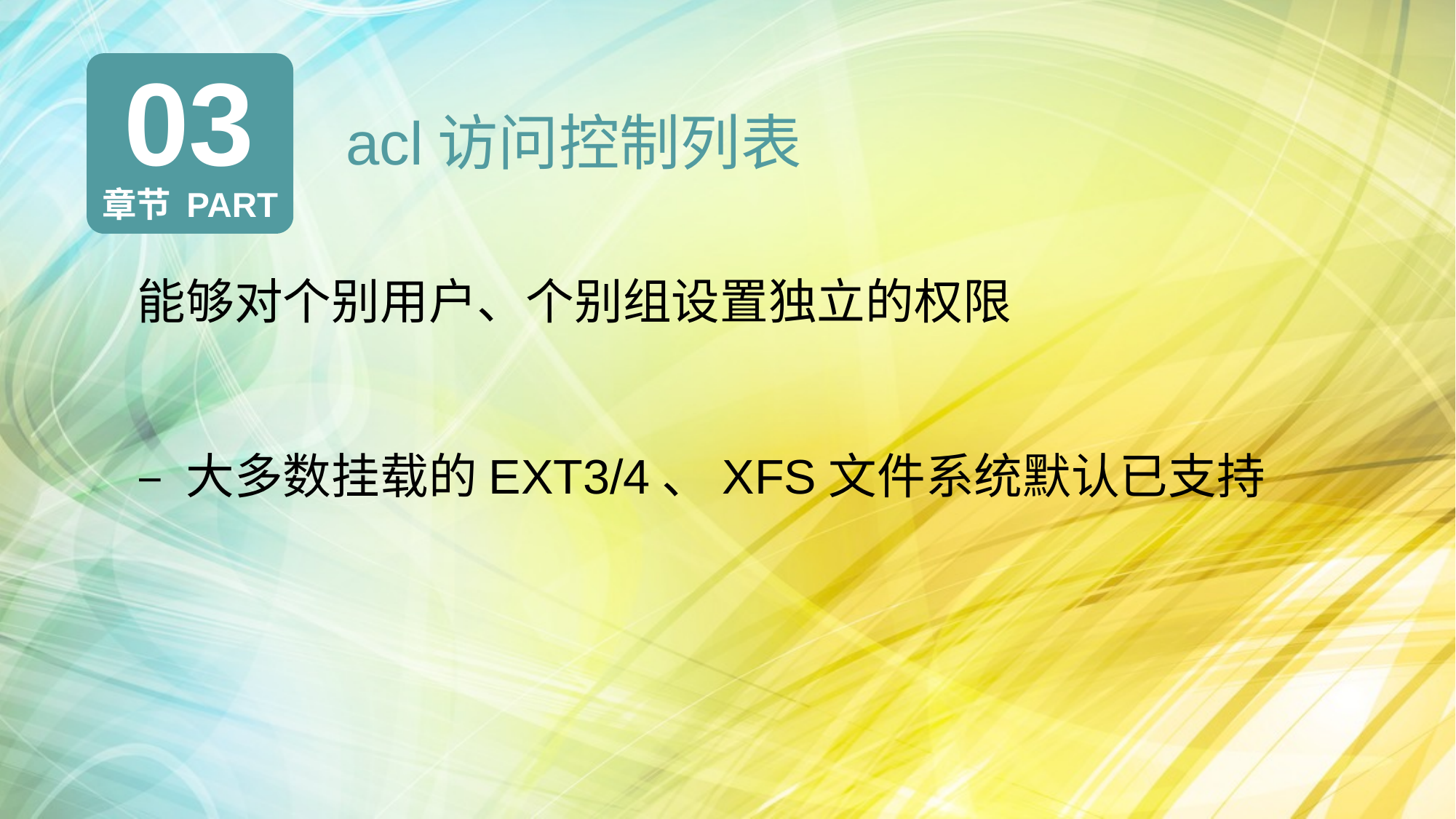

03

章节 PART
# acl访问控制列表
能够对个别用户、个别组设置独立的权限

– 大多数挂载的EXT3/4、XFS文件系统默认已支持